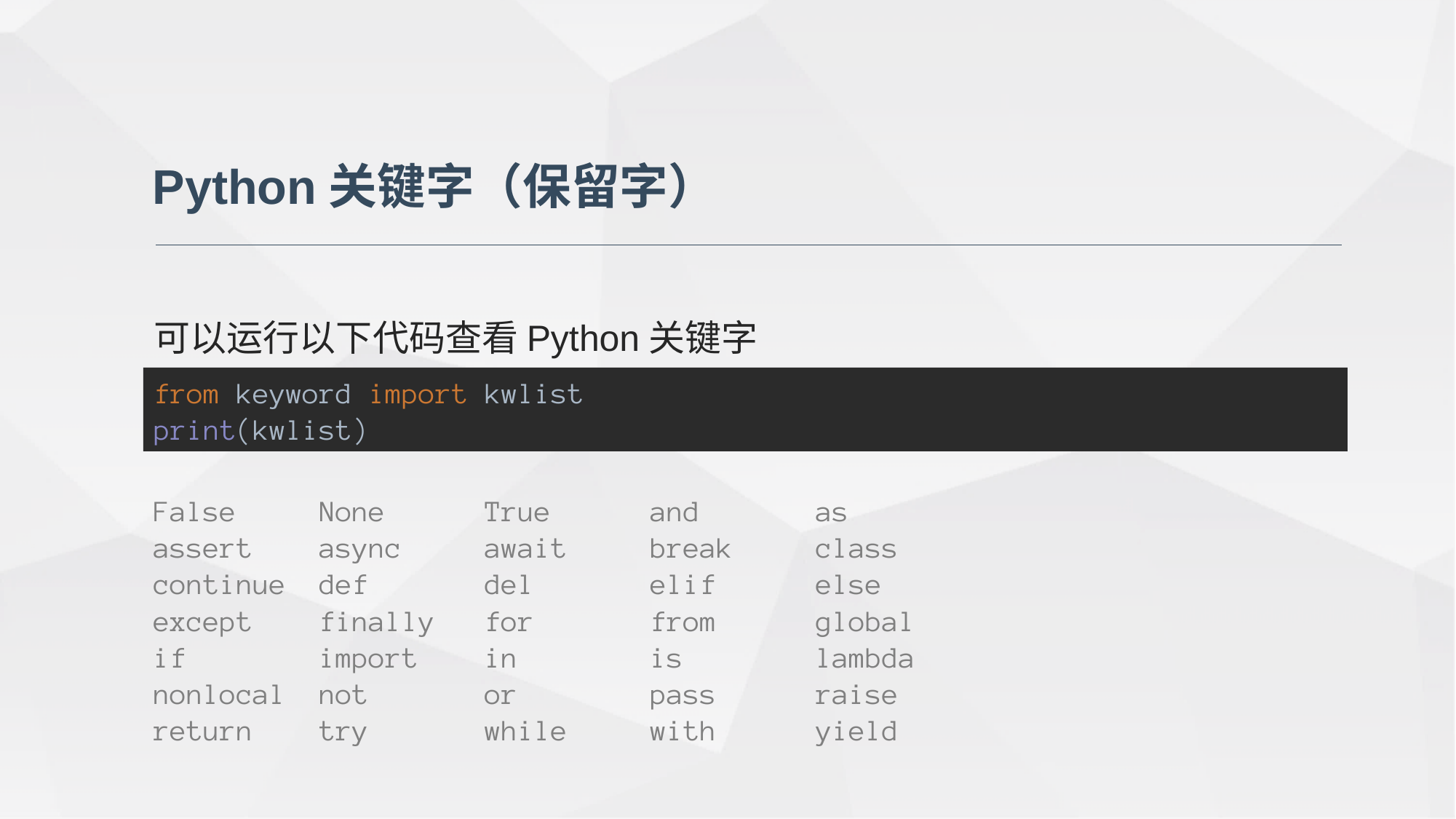

Python关键字（保留字）
可以运行以下代码查看Python关键字

from keyword import kwlist
print(kwlist)
False     None      True      and       as
assert    async     await     break     class
continue  def       del       elif      else
except    finally   for       from      global
if        import    in        is        lambda
nonlocal  not       or        pass      raise
return    try       while     with      yield